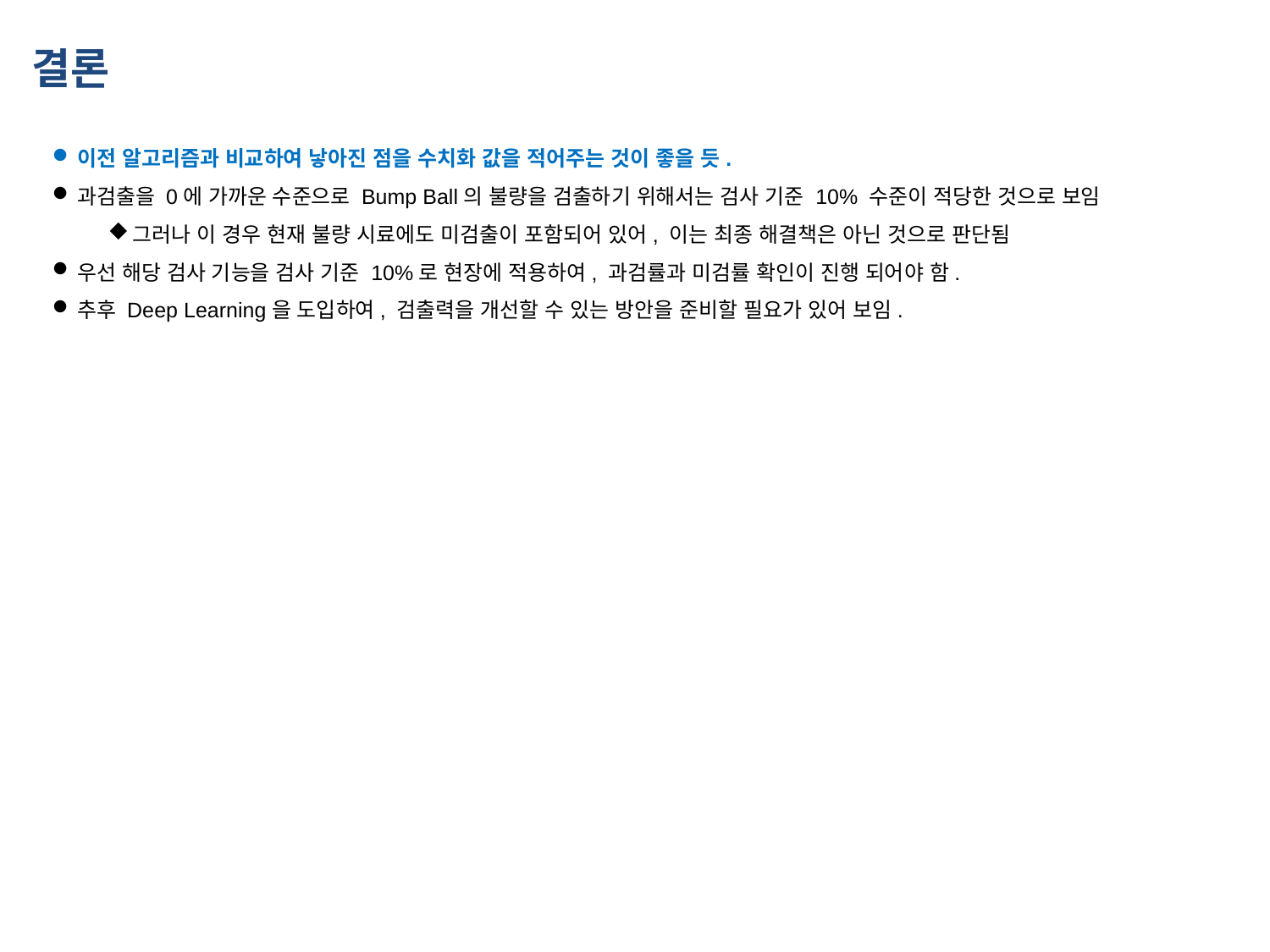

결론
이전 알고리즘과 비교하여 낳아진 점을 수치화 값을 적어주는 것이 좋을 듯.
과검출을 0에 가까운 수준으로 Bump Ball의 불량을 검출하기 위해서는 검사 기준 10% 수준이 적당한 것으로 보임
그러나 이 경우 현재 불량 시료에도 미검출이 포함되어 있어, 이는 최종 해결책은 아닌 것으로 판단됨
우선 해당 검사 기능을 검사 기준 10%로 현장에 적용하여, 과검률과 미검률 확인이 진행 되어야 함.
추후 Deep Learning을 도입하여, 검출력을 개선할 수 있는 방안을 준비할 필요가 있어 보임.